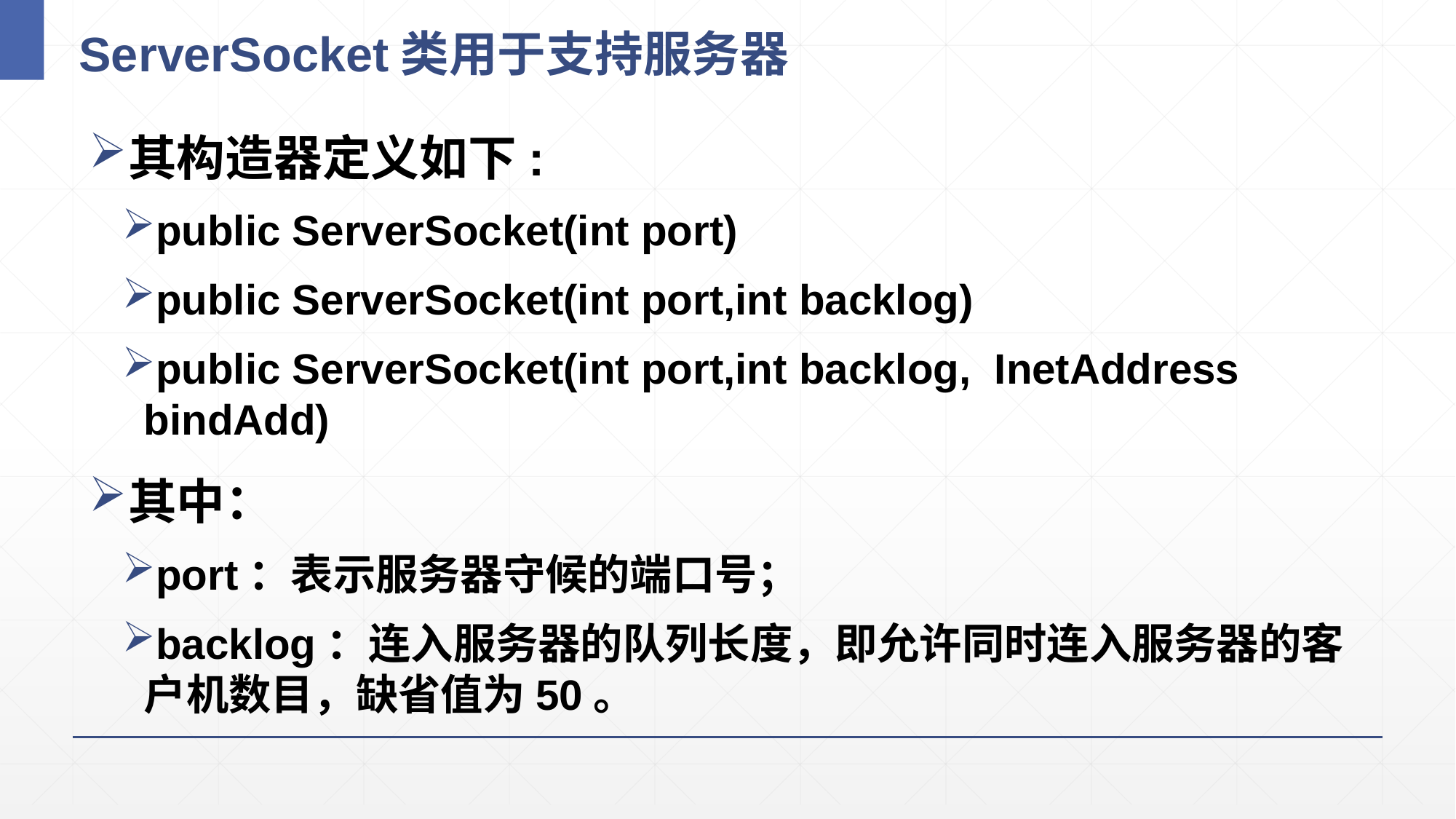

# ServerSocket类用于支持服务器
其构造器定义如下:
public ServerSocket(int port)
public ServerSocket(int port,int backlog)
public ServerSocket(int port,int backlog,  InetAddress bindAdd)
其中：
port：表示服务器守候的端口号；
backlog：连入服务器的队列长度，即允许同时连入服务器的客户机数目，缺省值为50。